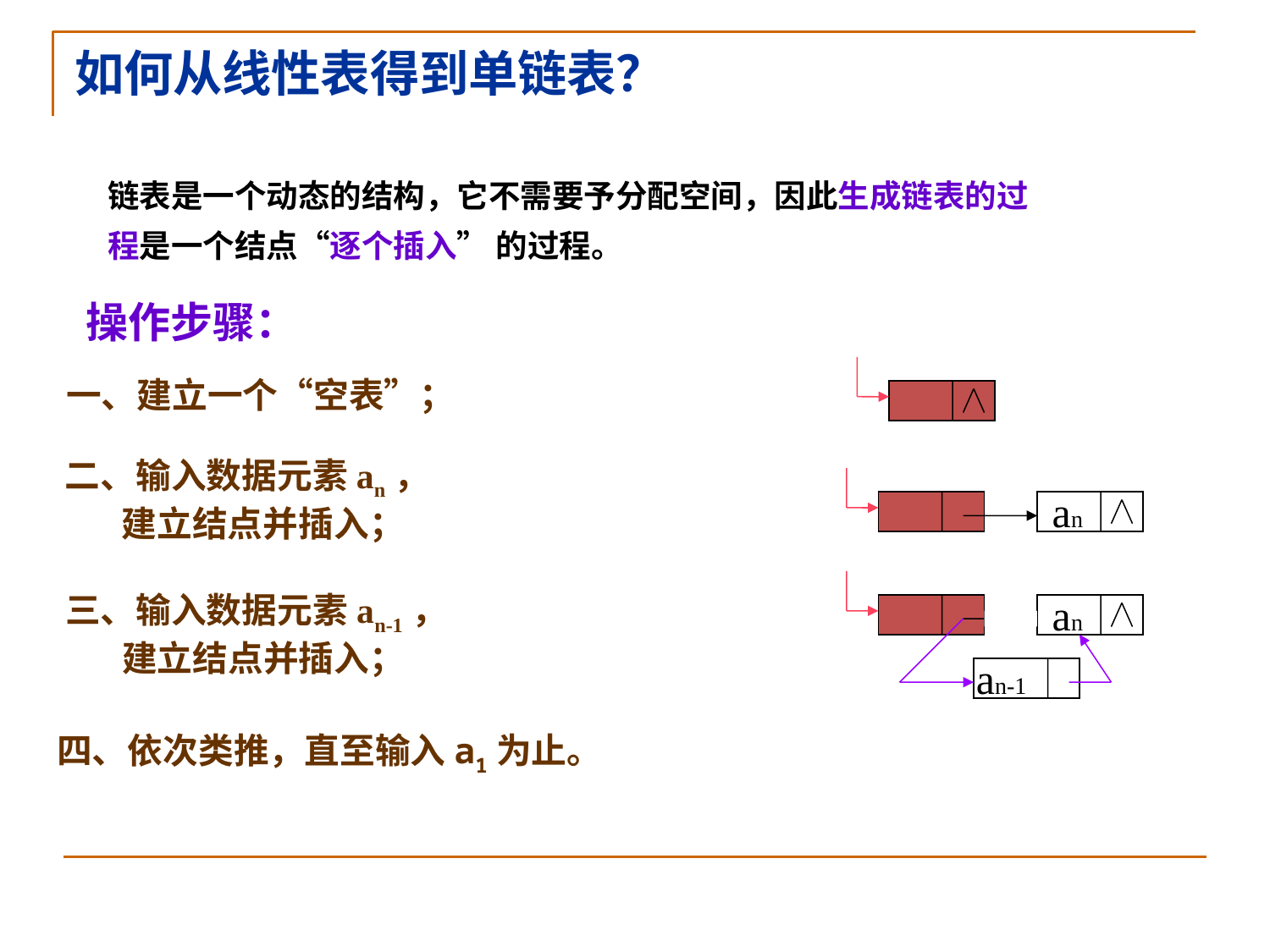

# 如何从线性表得到单链表？
链表是一个动态的结构，它不需要予分配空间，因此生成链表的过程是一个结点“逐个插入” 的过程。
操作步骤：

一、建立一个“空表”；

二、输入数据元素an，
      建立结点并插入；

an

三、输入数据元素an-1，
      建立结点并插入；
an

an-1

四、依次类推，直至输入a1为止。